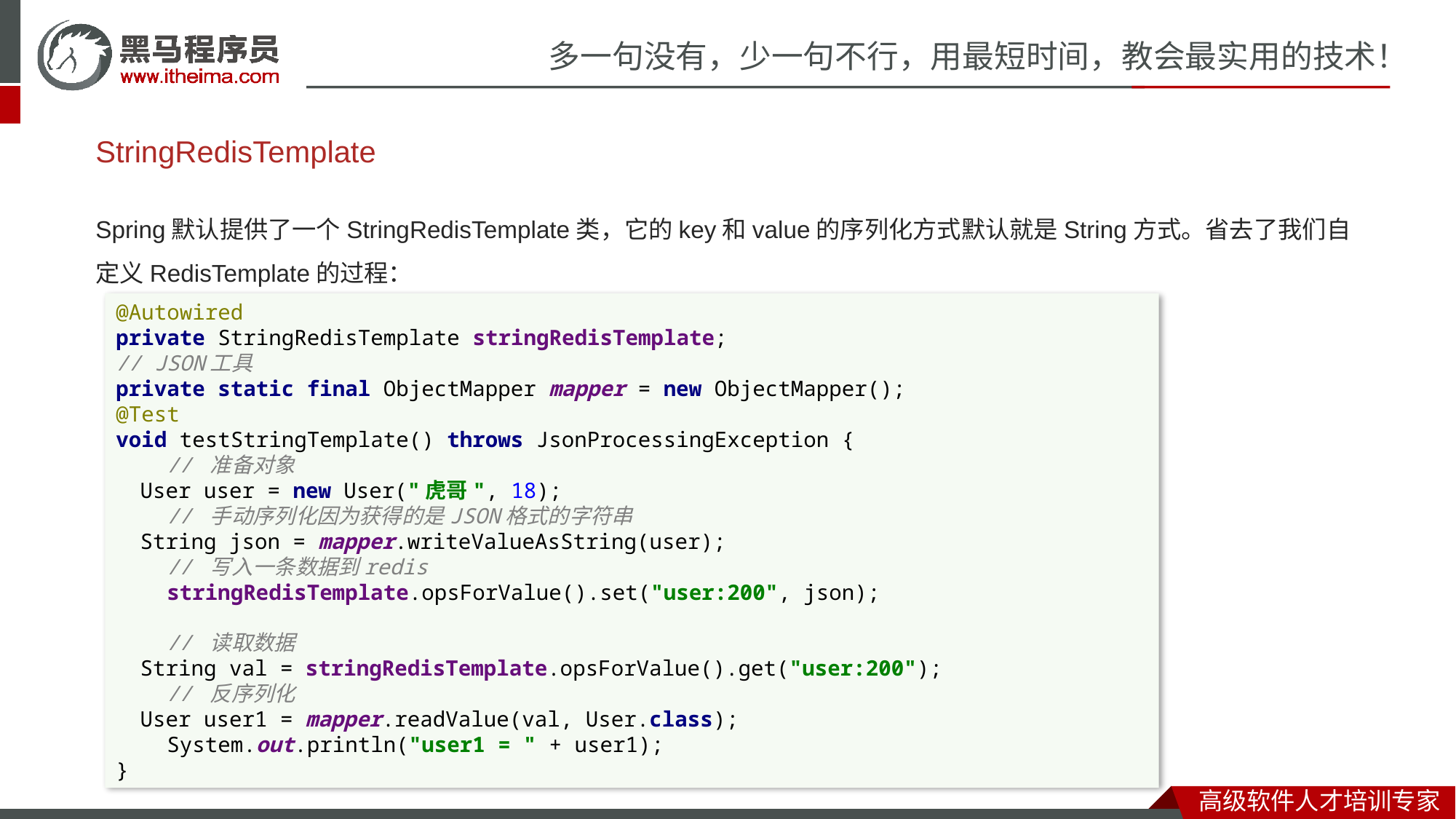

# StringRedisTemplate
Spring默认提供了一个StringRedisTemplate类，它的key和value的序列化方式默认就是String方式。省去了我们自定义RedisTemplate的过程：
@Autowired
private StringRedisTemplate stringRedisTemplate;
// JSON工具
private static final ObjectMapper mapper = new ObjectMapper();
@Test
void testStringTemplate() throws JsonProcessingException {
    // 准备对象
    User user = new User("虎哥", 18);
    // 手动序列化因为获得的是JSON格式的字符串
    String json = mapper.writeValueAsString(user);
    // 写入一条数据到redis
    stringRedisTemplate.opsForValue().set("user:200", json);
    // 读取数据
    String val = stringRedisTemplate.opsForValue().get("user:200");
    // 反序列化
    User user1 = mapper.readValue(val, User.class);
    System.out.println("user1 = " + user1);
}